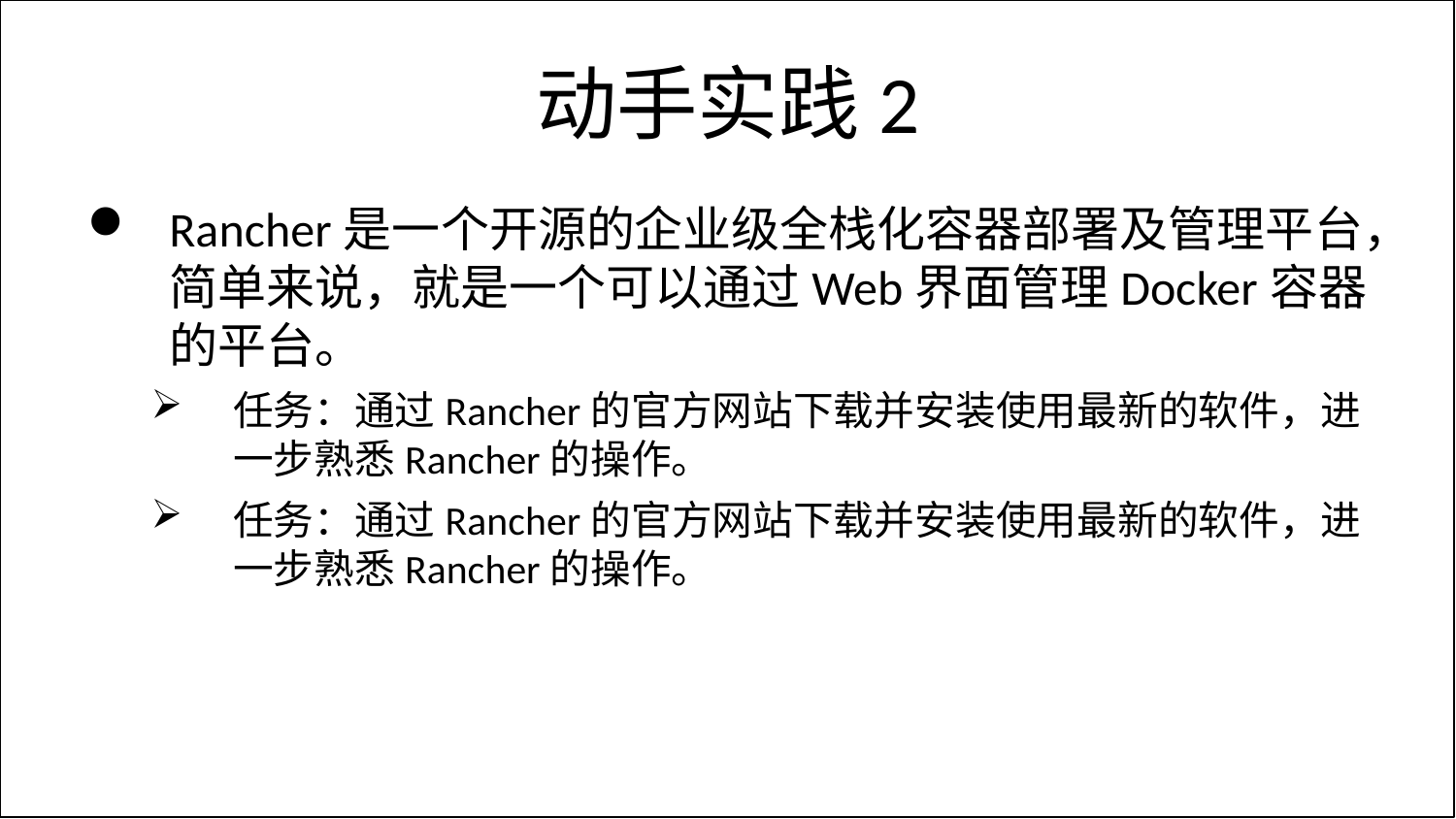

# 动手实践2
Rancher是一个开源的企业级全栈化容器部署及管理平台，简单来说，就是一个可以通过Web界面管理Docker容器的平台。
任务：通过Rancher的官方网站下载并安装使用最新的软件，进一步熟悉Rancher的操作。
任务：通过Rancher的官方网站下载并安装使用最新的软件，进一步熟悉Rancher的操作。